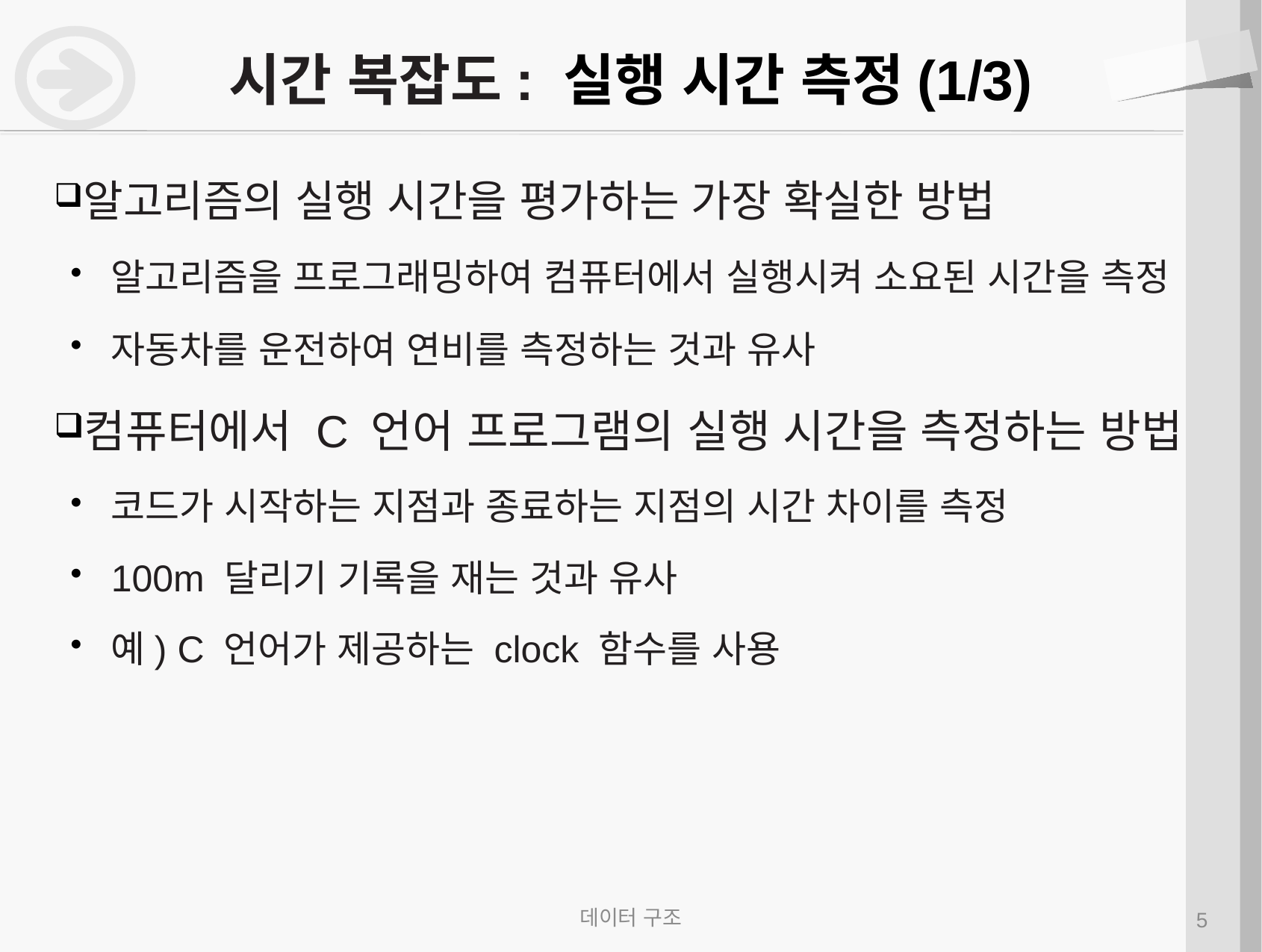

# 시간 복잡도: 실행 시간 측정(1/3)
알고리즘의 실행 시간을 평가하는 가장 확실한 방법
알고리즘을 프로그래밍하여 컴퓨터에서 실행시켜 소요된 시간을 측정
자동차를 운전하여 연비를 측정하는 것과 유사
컴퓨터에서 C 언어 프로그램의 실행 시간을 측정하는 방법
코드가 시작하는 지점과 종료하는 지점의 시간 차이를 측정
100m 달리기 기록을 재는 것과 유사
예) C 언어가 제공하는 clock 함수를 사용

데이터 구조
5